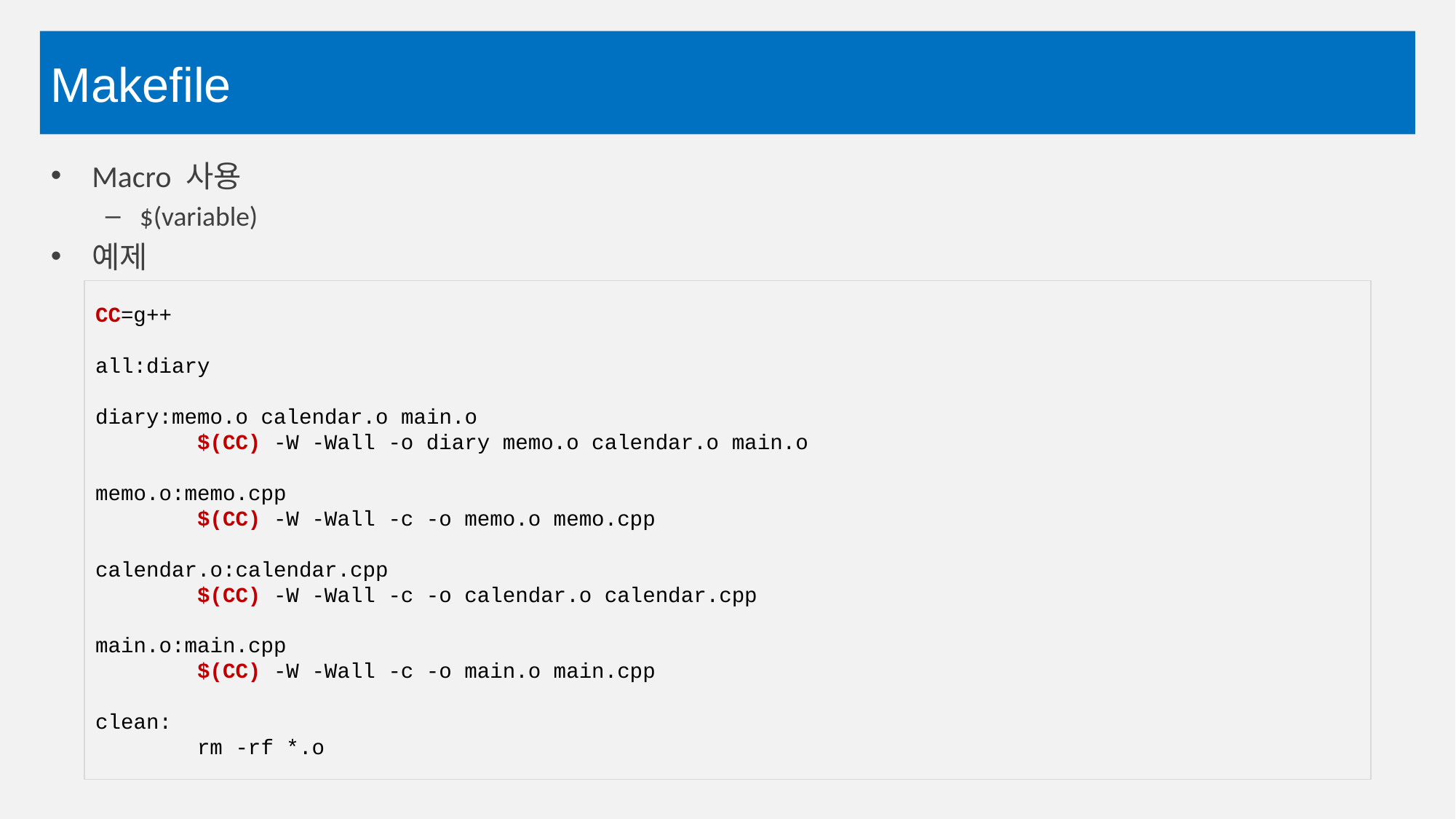

# Makefile
Macro 사용
$(variable)
예제
CC=g++

all:diary

diary:memo.o calendar.o main.o
        $(CC) -W -Wall -o diary memo.o calendar.o main.o

memo.o:memo.cpp
        $(CC) -W -Wall -c -o memo.o memo.cpp

calendar.o:calendar.cpp
        $(CC) -W -Wall -c -o calendar.o calendar.cpp

main.o:main.cpp
        $(CC) -W -Wall -c -o main.o main.cpp

clean:
        rm -rf *.o